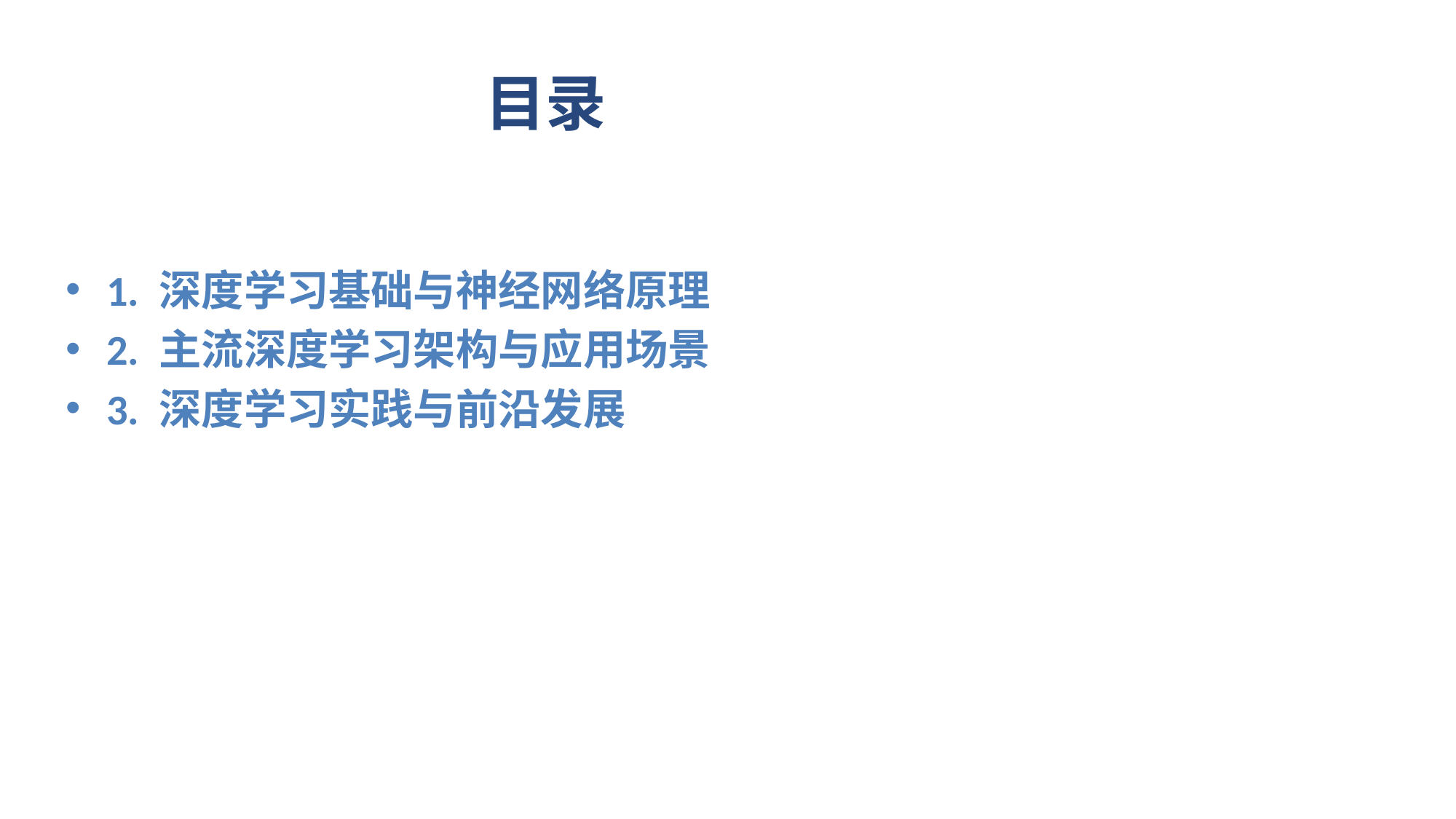

# 目录

1. 深度学习基础与神经网络原理
2. 主流深度学习架构与应用场景
3. 深度学习实践与前沿发展